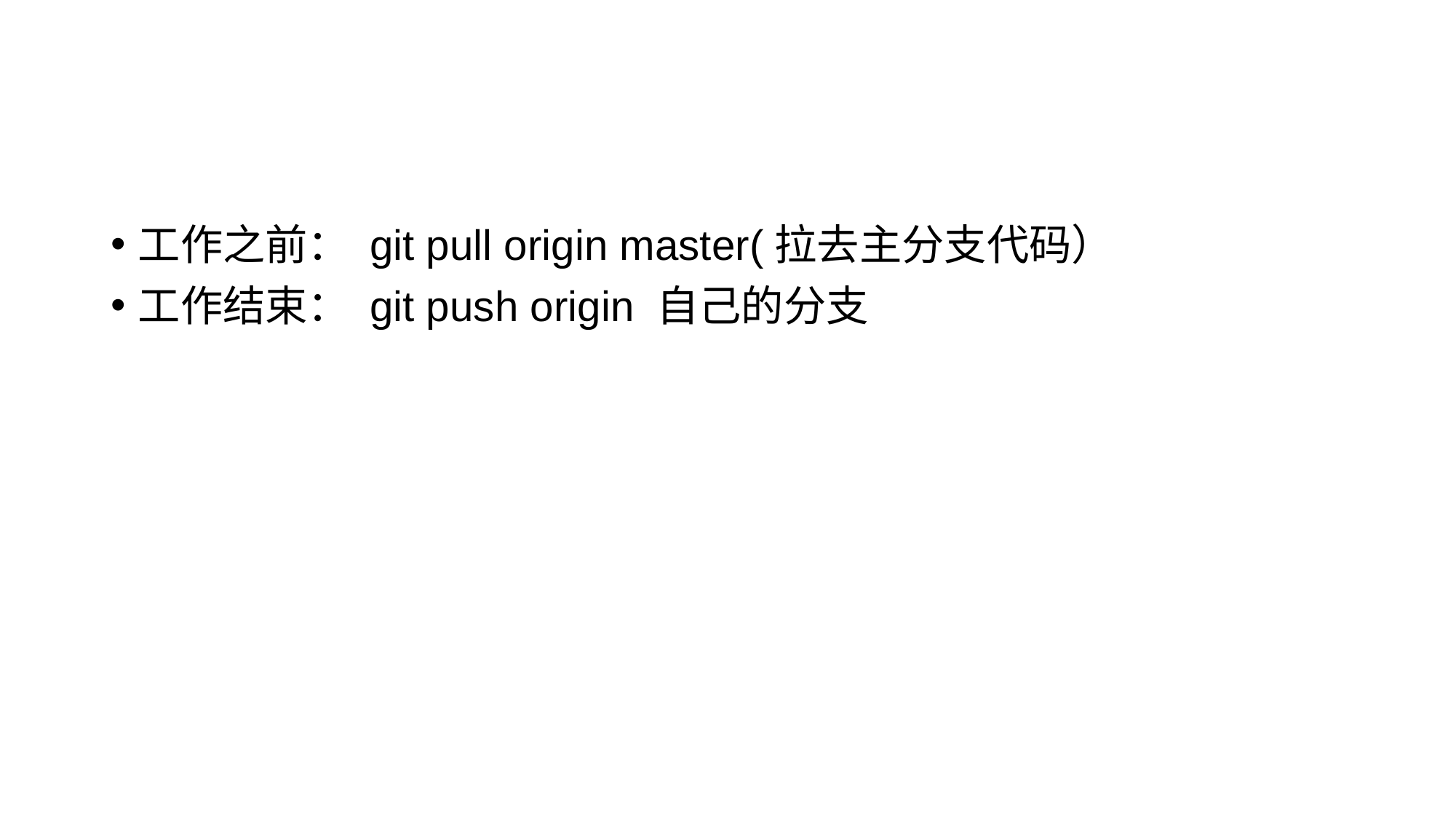

#
工作之前： git pull origin master(拉去主分支代码）
工作结束： git push origin 自己的分支